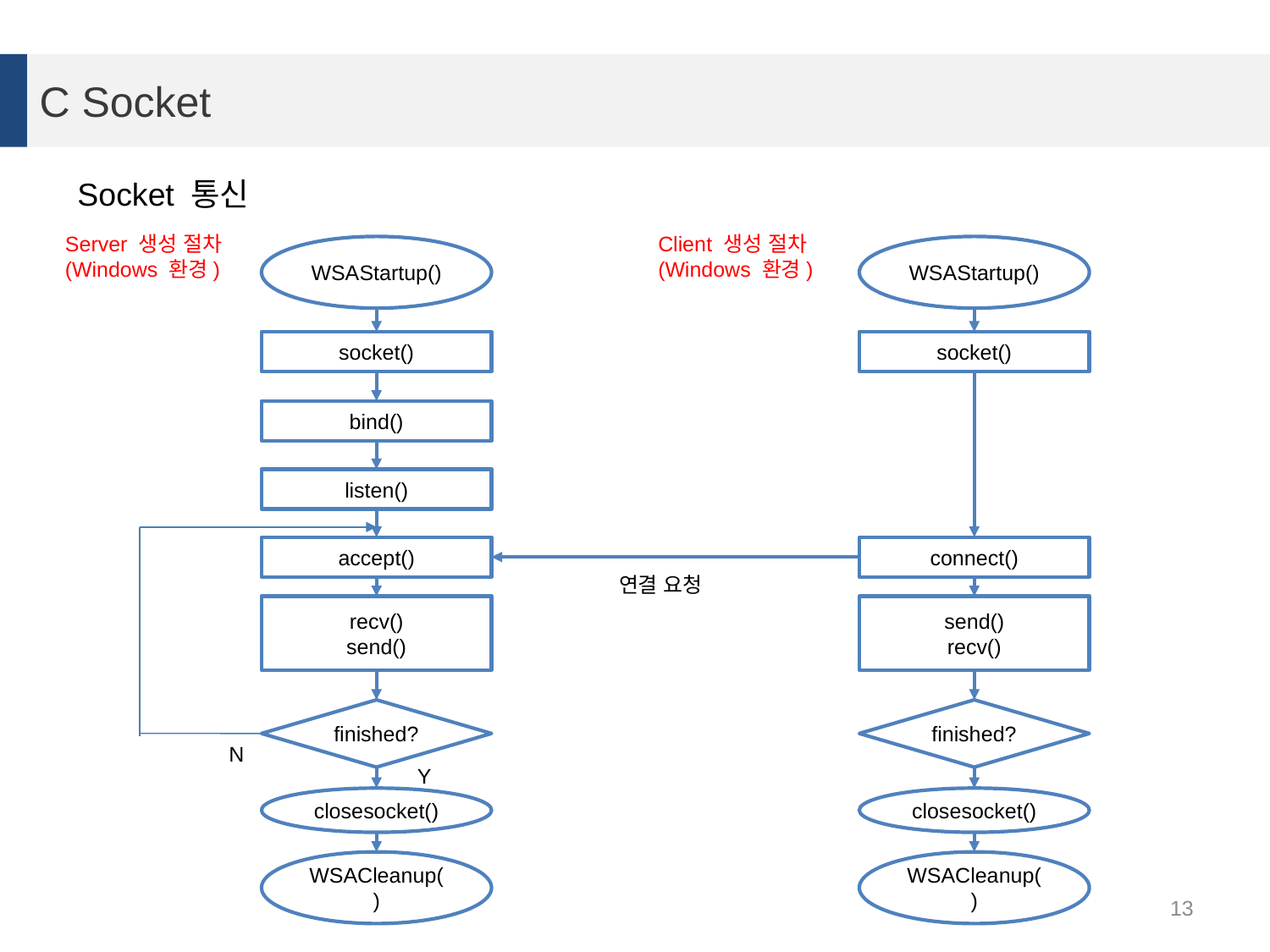

C Socket
Socket 통신
Client 생성 절차(Windows 환경)
Server 생성 절차(Windows 환경)
WSAStartup()
WSAStartup()
socket()
socket()
bind()
listen()
accept()
connect()
연결 요청
recv()
send()
send()
recv()
finished?
finished?
N
Y
closesocket()
closesocket()
WSACleanup()
WSACleanup()
13